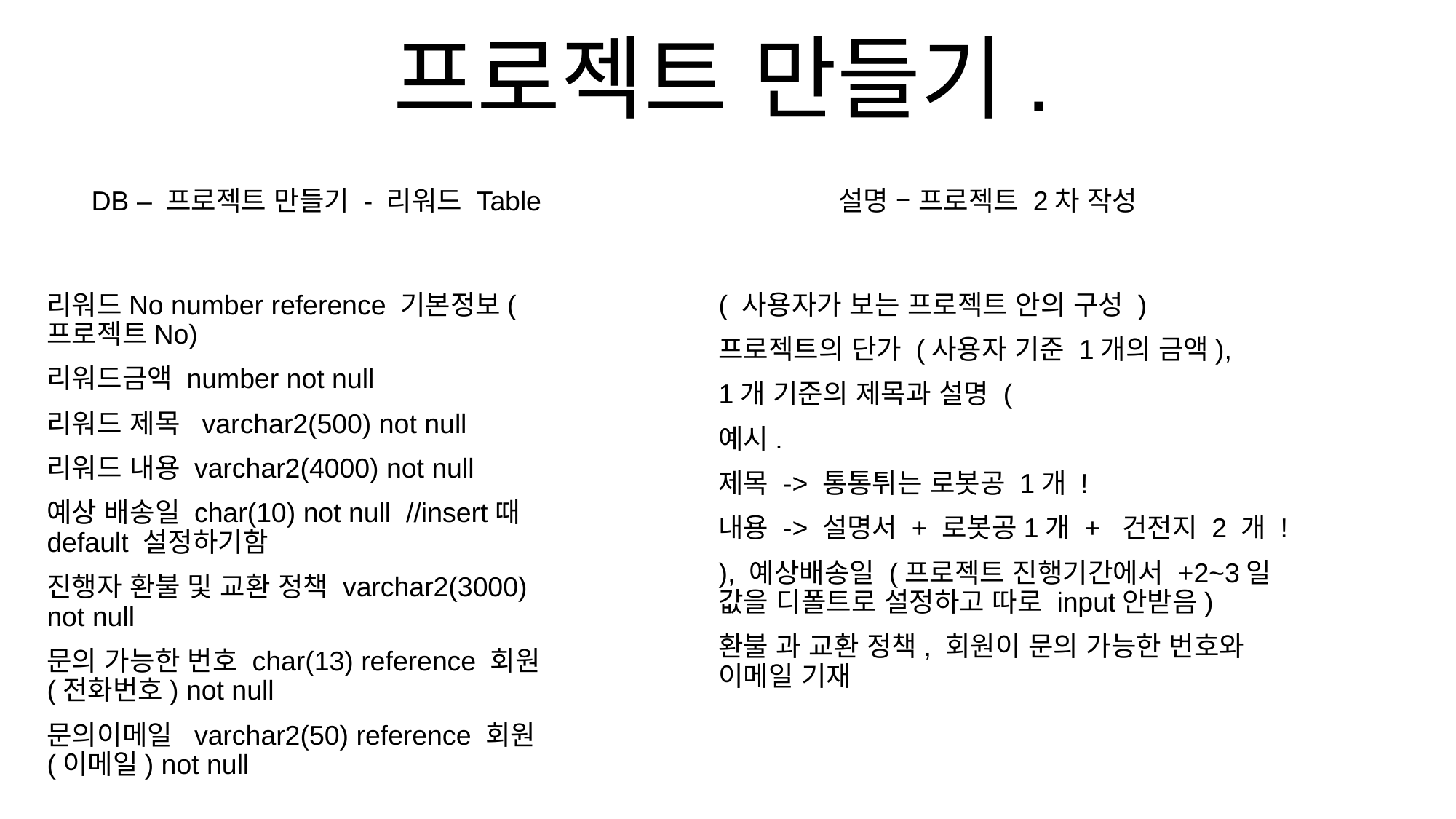

# 프로젝트 만들기.
DB – 프로젝트 만들기 - 리워드 Table
설명 – 프로젝트 2차 작성
리워드No number reference 기본정보(프로젝트No)
리워드금액 number not null
리워드 제목  varchar2(500) not null
리워드 내용 varchar2(4000) not null
예상 배송일 char(10) not null  //insert때 default 설정하기함
진행자 환불 및 교환 정책 varchar2(3000) not null
문의 가능한 번호 char(13) reference 회원(전화번호) not null
문의이메일  varchar2(50) reference 회원(이메일) not null
( 사용자가 보는 프로젝트 안의 구성 )
프로젝트의 단가 (사용자 기준 1개의 금액),
1개 기준의 제목과 설명 (
예시.
제목 -> 통통튀는 로봇공 1개 !
내용 -> 설명서 + 로봇공1개 +  건전지 2 개 !
), 예상배송일 (프로젝트 진행기간에서 +2~3일 값을 디폴트로 설정하고 따로 input안받음)
환불 과 교환 정책, 회원이 문의 가능한 번호와 이메일 기재